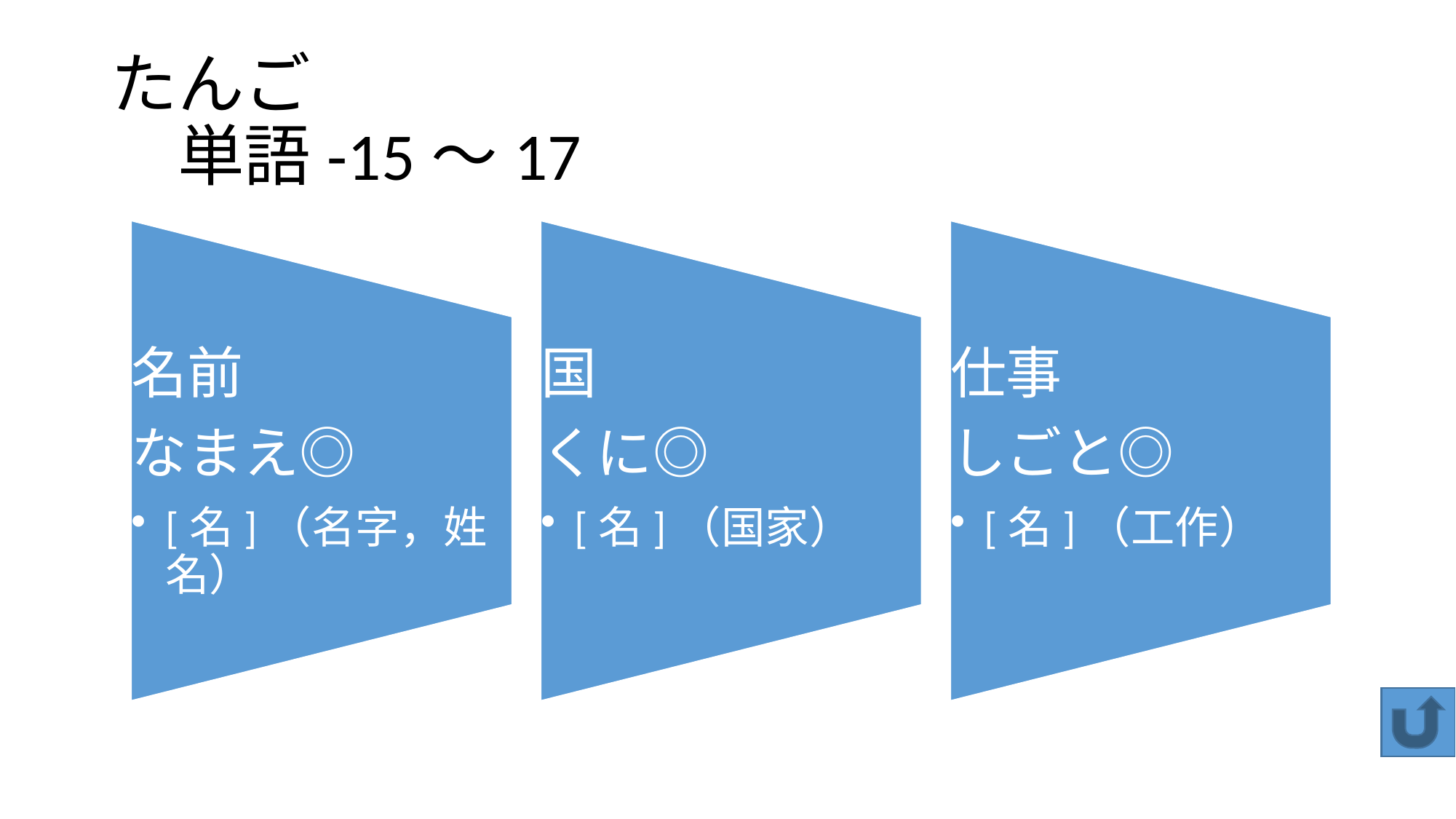

# たんご 　単語-15～17
名前
なまえ◎
[名]（名字，姓名）
国
くに◎
[名]（国家）
仕事
しごと◎
[名]（工作）